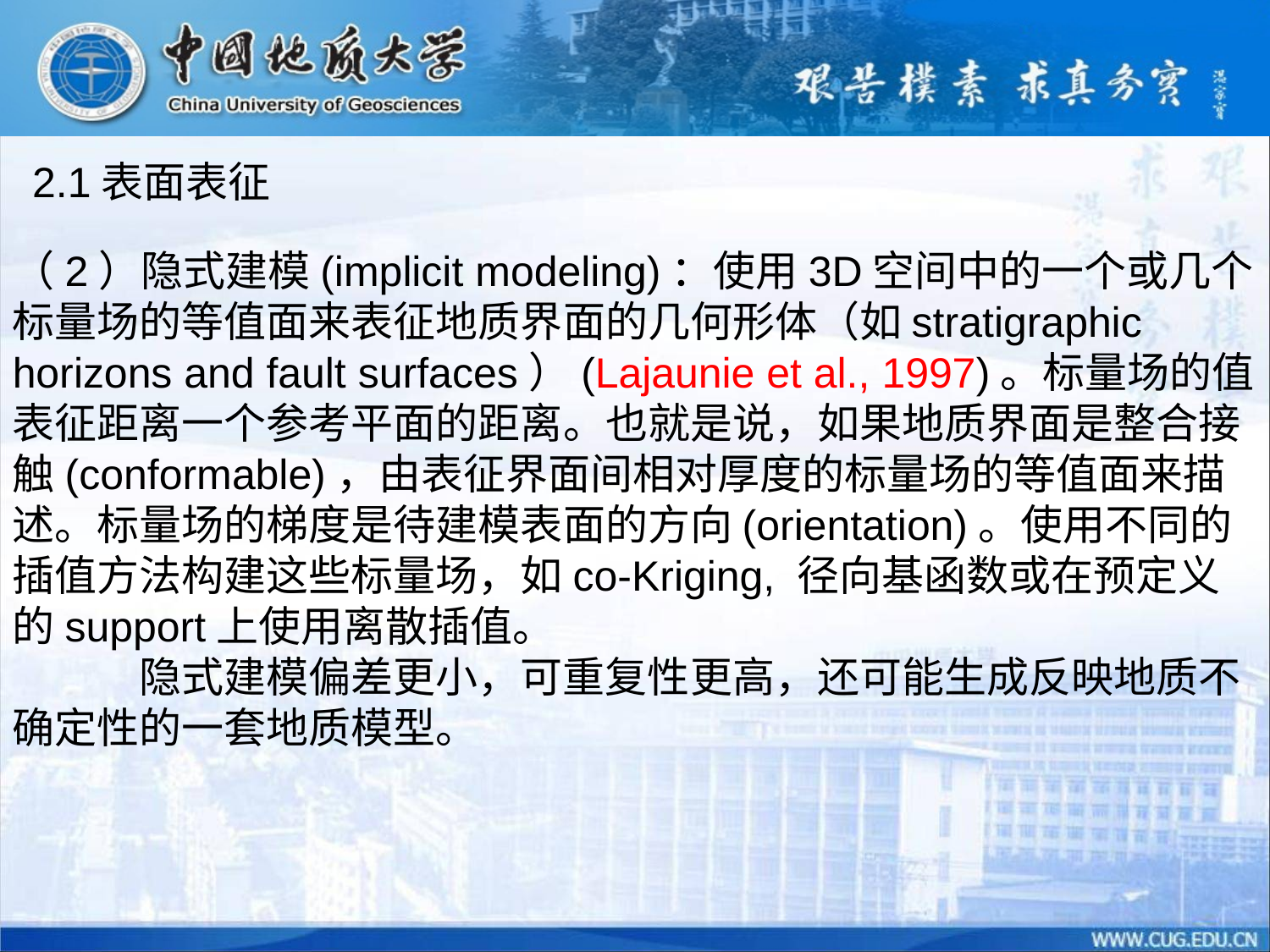

2.1表面表征
（2）隐式建模(implicit modeling)：使用3D空间中的一个或几个标量场的等值面来表征地质界面的几何形体（如stratigraphic horizons and fault surfaces）(Lajaunie et al., 1997)。标量场的值表征距离一个参考平面的距离。也就是说，如果地质界面是整合接触(conformable)，由表征界面间相对厚度的标量场的等值面来描述。标量场的梯度是待建模表面的方向(orientation)。使用不同的插值方法构建这些标量场，如co-Kriging, 径向基函数或在预定义的support上使用离散插值。
	隐式建模偏差更小，可重复性更高，还可能生成反映地质不确定性的一套地质模型。